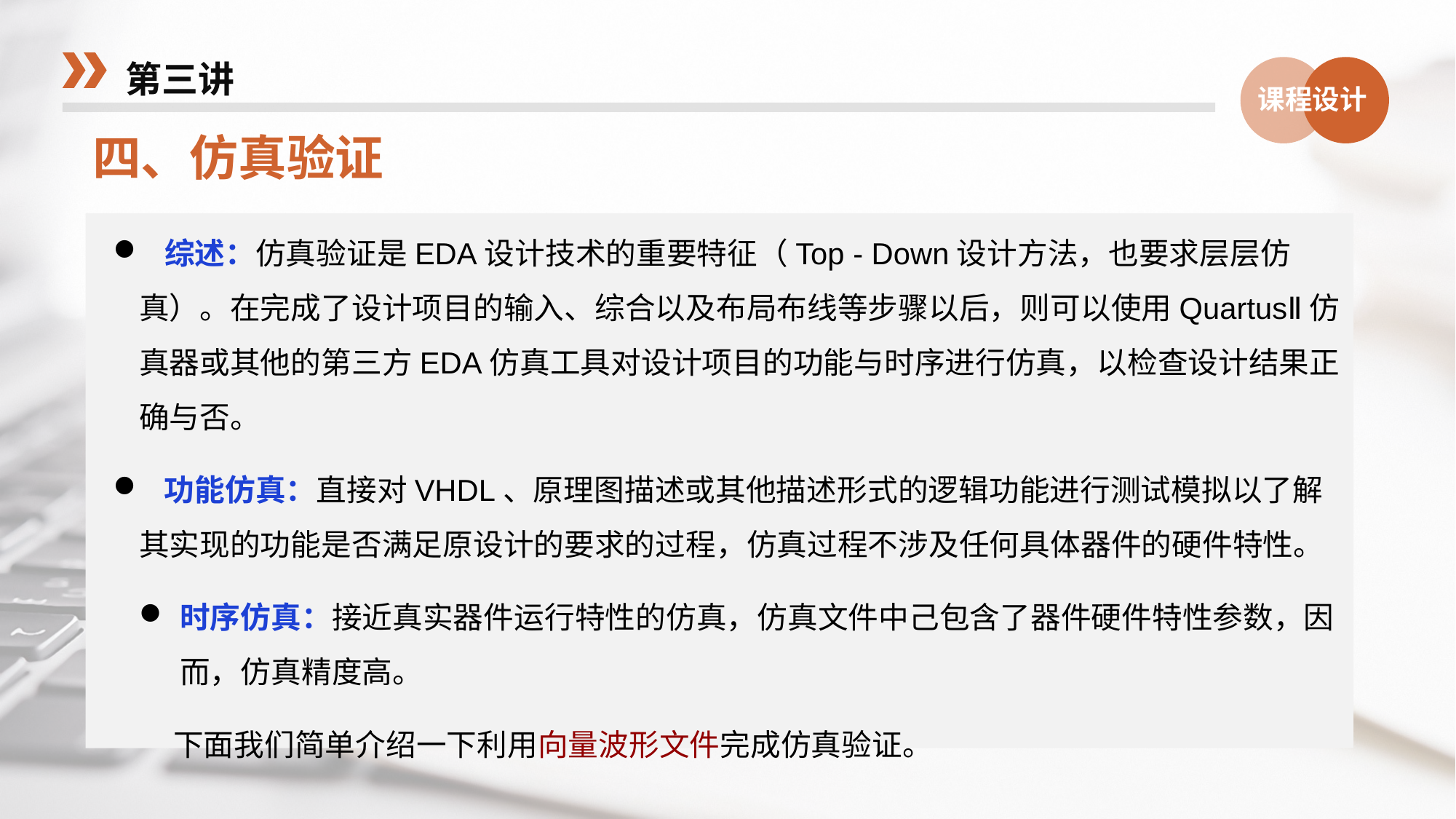

第三讲

课程设计

四、仿真验证

  综述：仿真验证是EDA设计技术的重要特征（Top - Down设计方法，也要求层层仿真）。在完成了设计项目的输入、综合以及布局布线等步骤以后，则可以使用QuartusⅡ仿真器或其他的第三方EDA仿真工具对设计项目的功能与时序进行仿真，以检查设计结果正确与否。
  功能仿真：直接对VHDL、原理图描述或其他描述形式的逻辑功能进行测试模拟以了解其实现的功能是否满足原设计的要求的过程，仿真过程不涉及任何具体器件的硬件特性。
时序仿真：接近真实器件运行特性的仿真，仿真文件中己包含了器件硬件特性参数，因而，仿真精度高。
    下面我们简单介绍一下利用向量波形文件完成仿真验证。